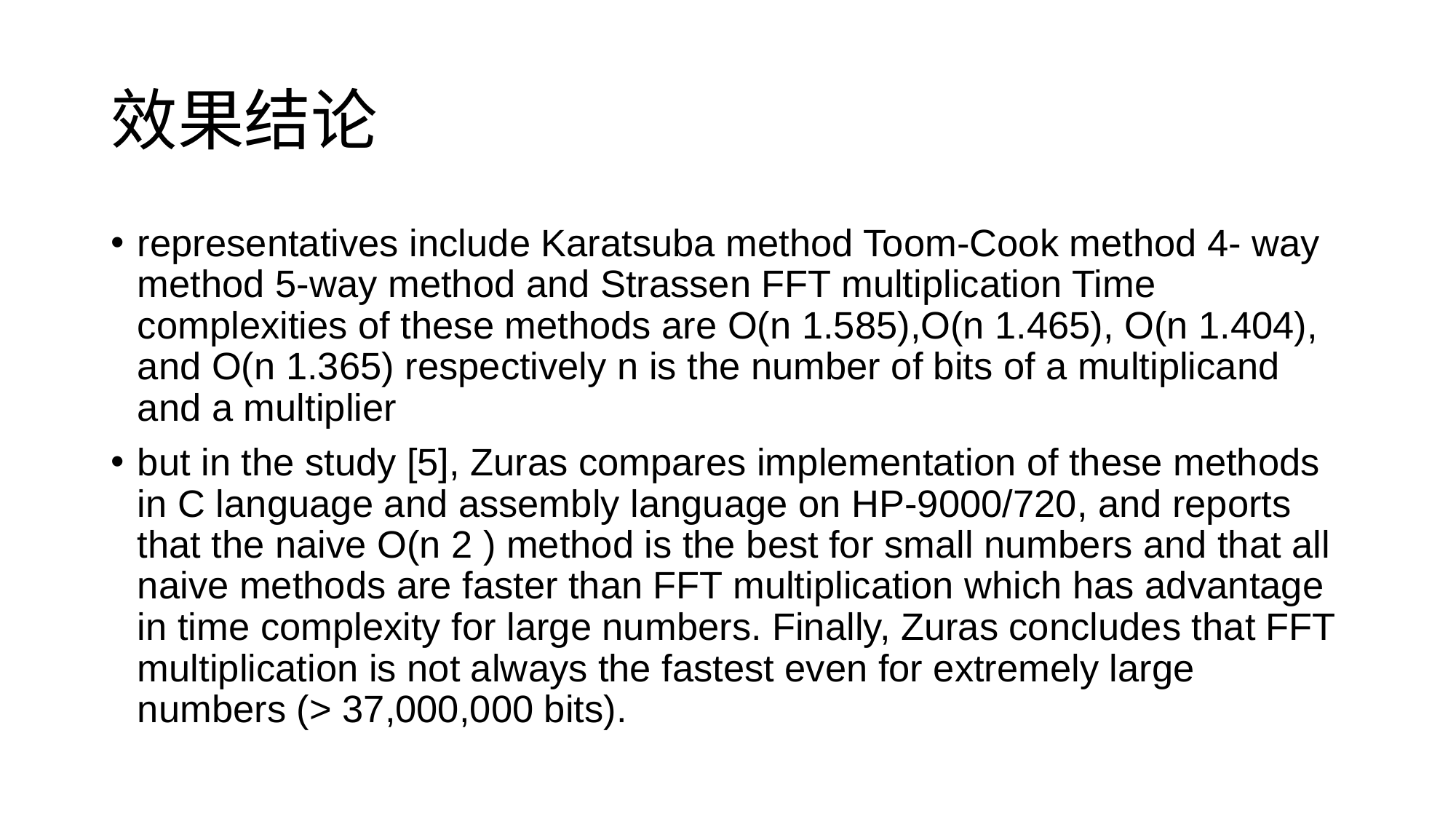

# 效果结论
representatives include Karatsuba method Toom-Cook method 4- way method 5-way method and Strassen FFT multiplication Time complexities of these methods are O(n 1.585),O(n 1.465), O(n 1.404), and O(n 1.365) respectively n is the number of bits of a multiplicand and a multiplier
but in the study [5], Zuras compares implementation of these methods in C language and assembly language on HP-9000/720, and reports that the naive O(n 2 ) method is the best for small numbers and that all naive methods are faster than FFT multiplication which has advantage in time complexity for large numbers. Finally, Zuras concludes that FFT multiplication is not always the fastest even for extremely large numbers (> 37,000,000 bits).